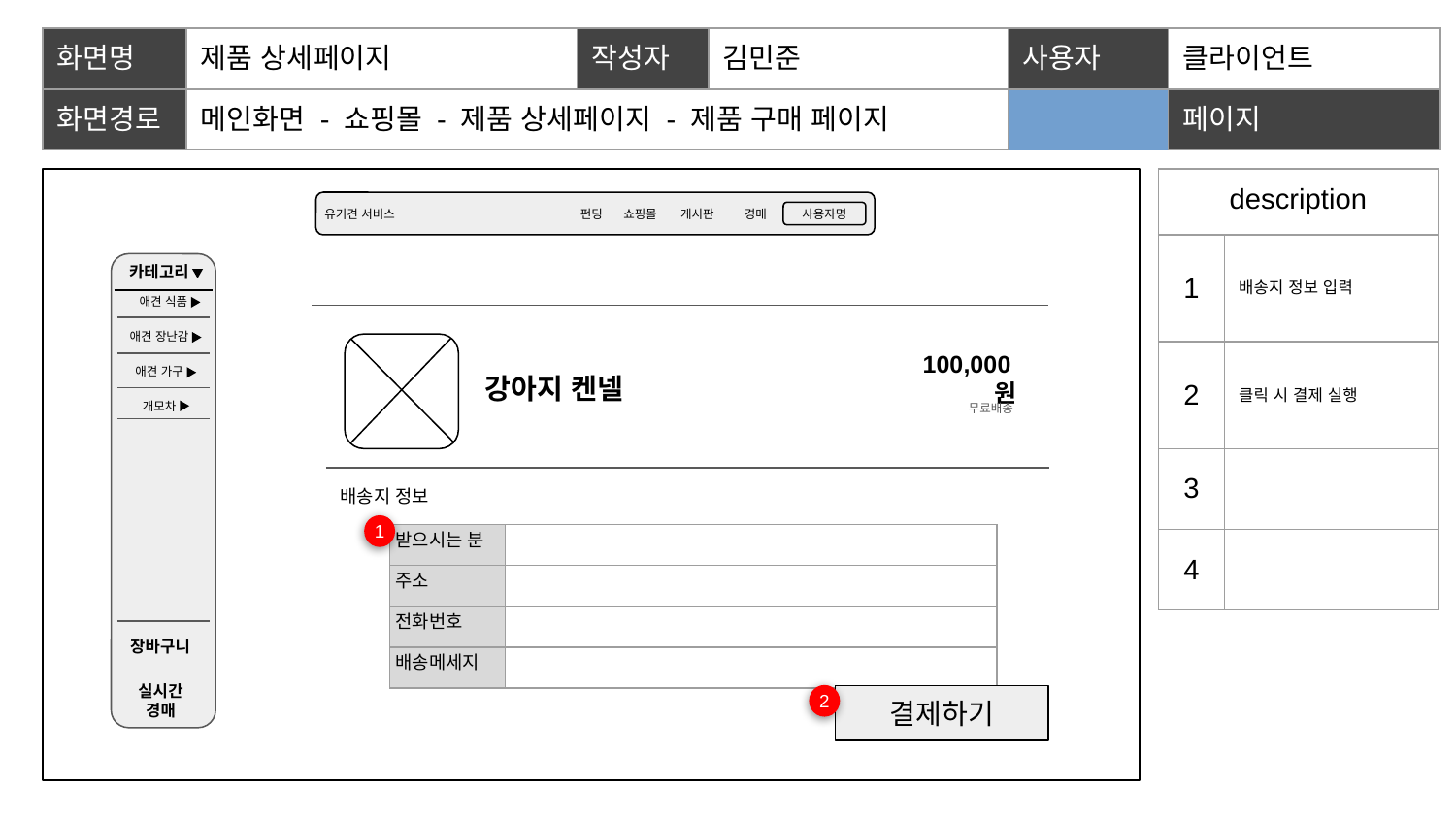

| 화면명 | 제품 상세페이지 | 작성자 | 김민준 |  | 사용자 | 클라이언트 |
| --- | --- | --- | --- | --- | --- | --- |
| 화면경로 | 메인화면 - 쇼핑몰 - 제품 상세페이지 - 제품 구매 페이지 |  |  |  | 페이지 | 11 |

| description |  |
| --- | --- |
| 1 | 배송지 정보 입력 |
| 2 | 클릭 시 결제 실행 |
| 3 |  |
| 4 |  |

유기견 서비스
펀딩
쇼핑몰
게시판
경매
사용자명

카테고리

애견 식품

애견 장난감

애견 가구
강아지 켄넬
100,000원

개모차
무료배송

배송지 정보
1
| 받으시는 분 |  |
| --- | --- |
| 주소 |  |
| 전화번호 |  |
| 배송메세지 |  |
장바구니
결제하기
2
실시간 경매